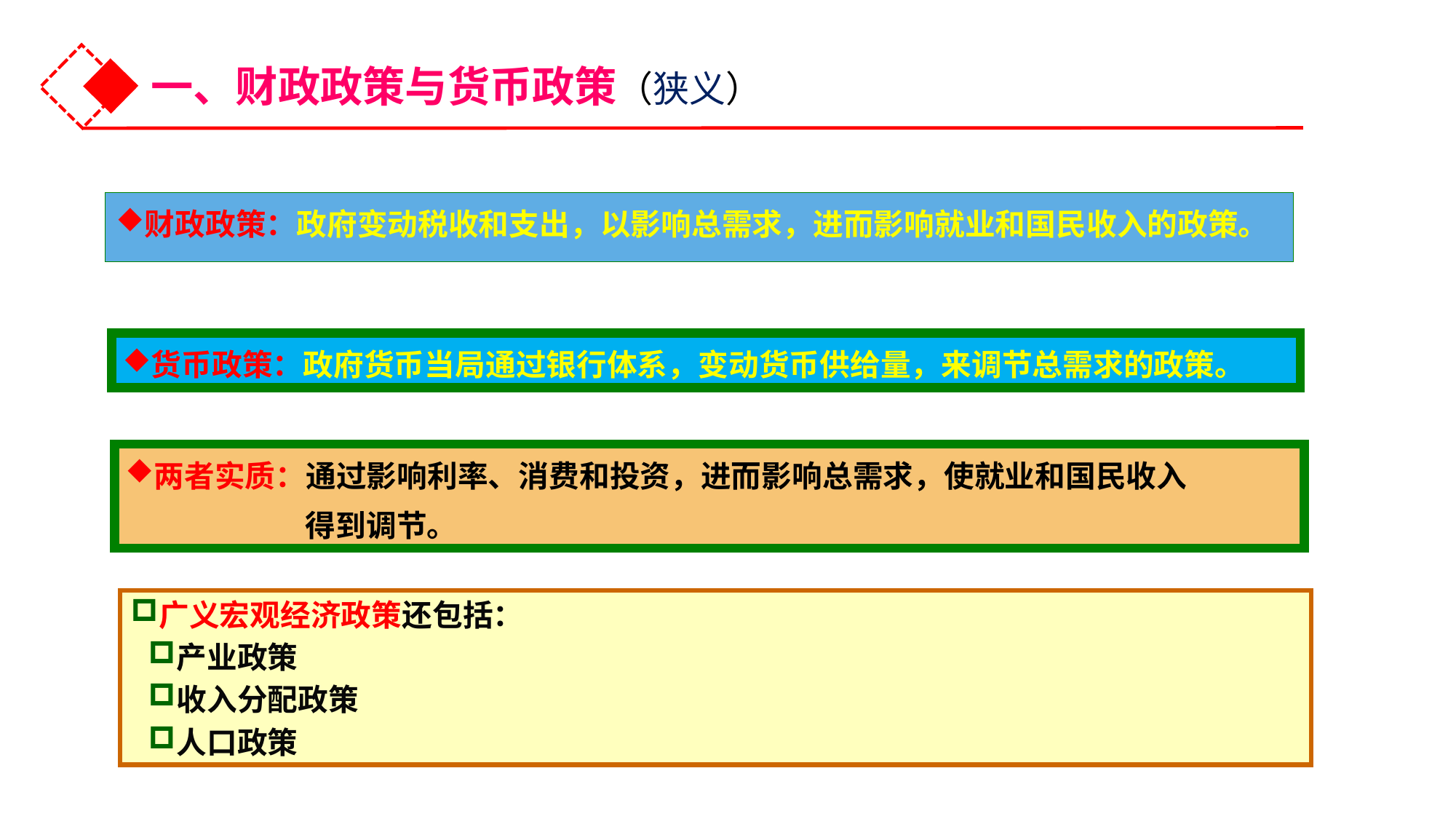

一、财政政策与货币政策（狭义）

财政政策：政府变动税收和支出，以影响总需求，进而影响就业和国民收入的政策。
货币政策：政府货币当局通过银行体系，变动货币供给量，来调节总需求的政策。
两者实质：通过影响利率、消费和投资，进而影响总需求，使就业和国民收入
                         得到调节。
广义宏观经济政策还包括：
产业政策
收入分配政策
人口政策